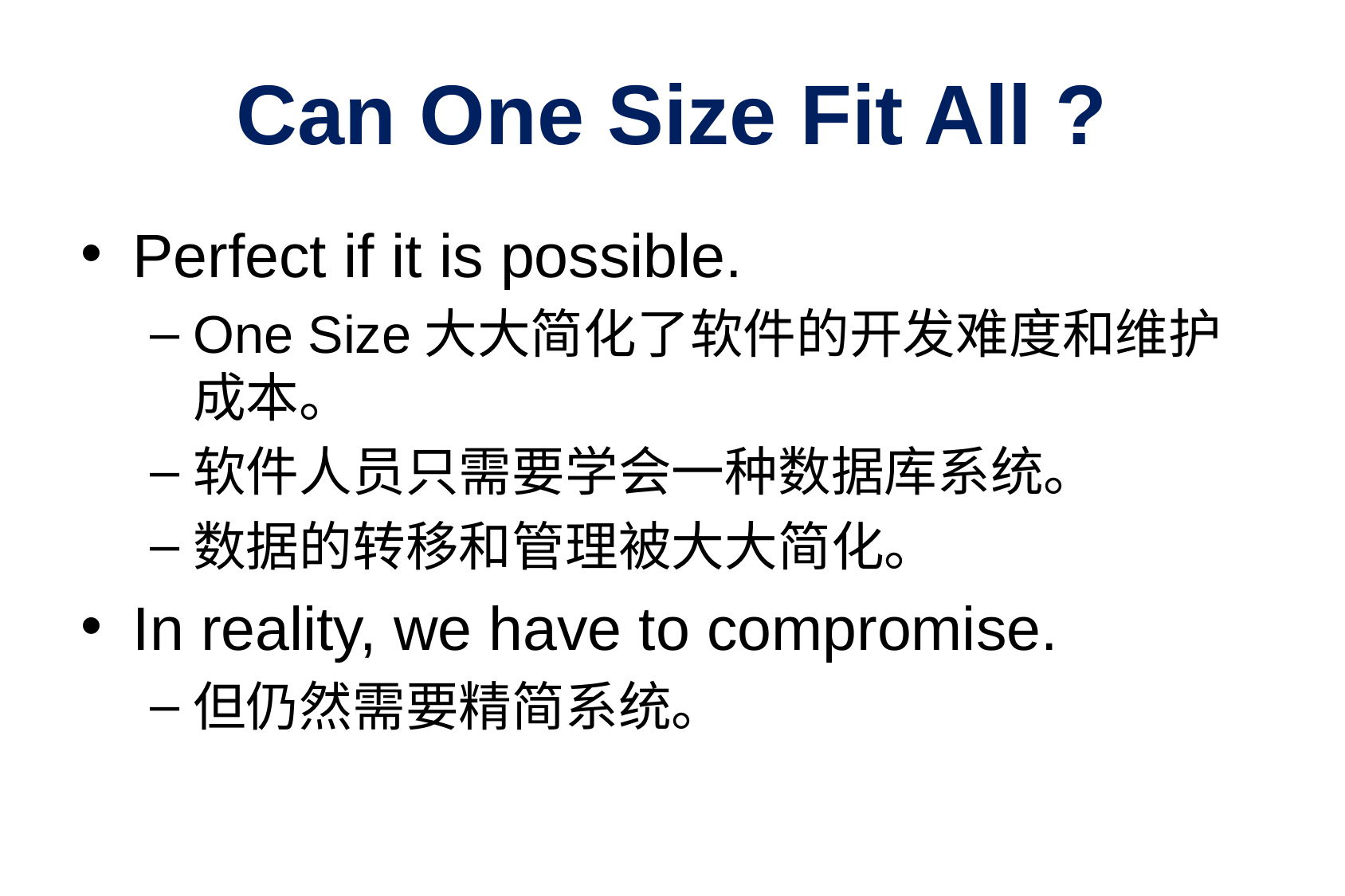

# Can One Size Fit All ?
Perfect if it is possible.
One Size大大简化了软件的开发难度和维护成本。
软件人员只需要学会一种数据库系统。
数据的转移和管理被大大简化。
In reality, we have to compromise.
但仍然需要精简系统。